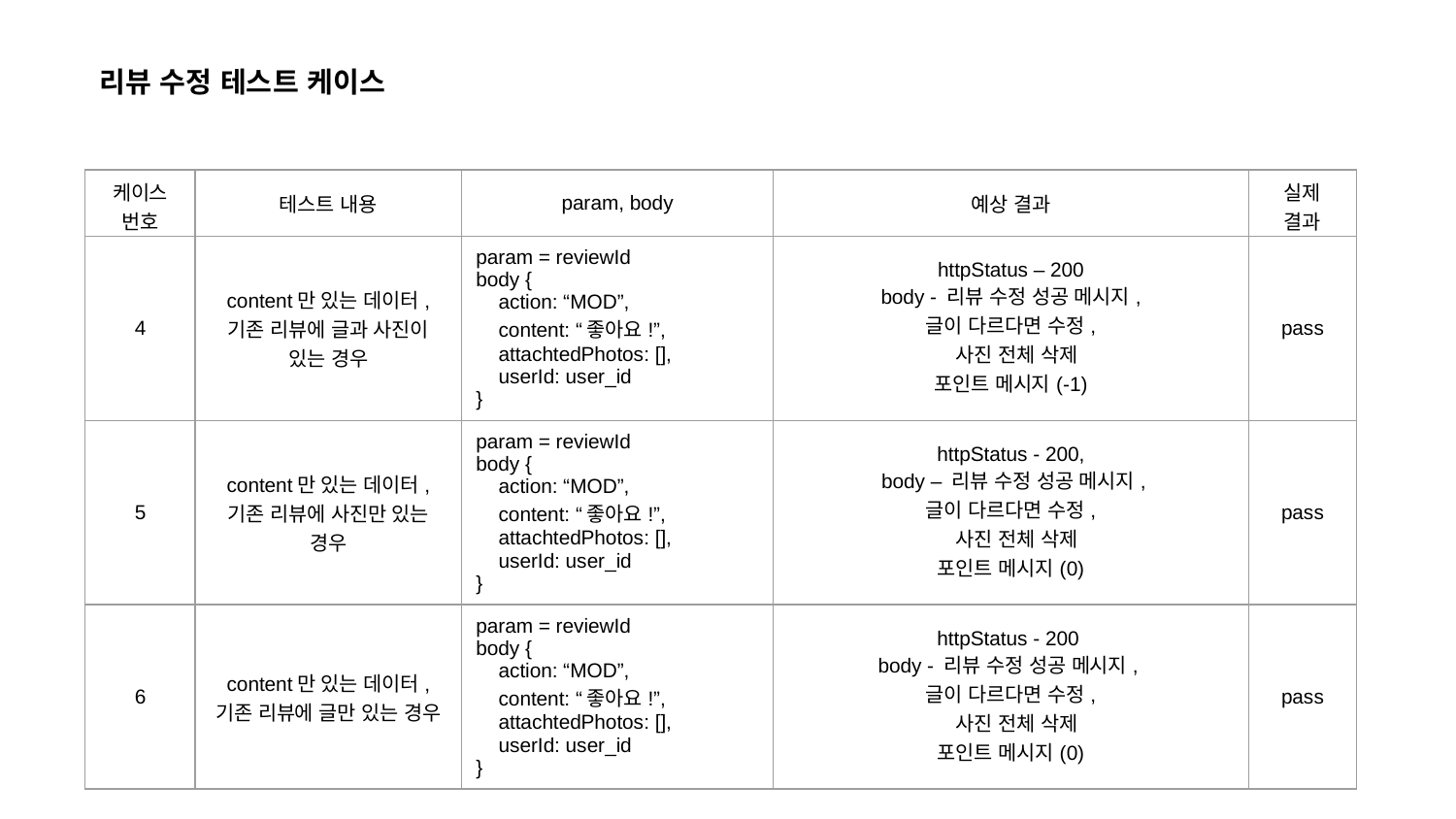

리뷰 수정 테스트 케이스
| 케이스 번호 | 테스트 내용 | param, body | 예상 결과 | 실제 결과 |
| --- | --- | --- | --- | --- |
| 4 | content만 있는 데이터, 기존 리뷰에 글과 사진이 있는 경우 | param = reviewId body { action: “MOD”, content: “좋아요!”, attachtedPhotos: [], userId: user\_id } | httpStatus – 200 body - 리뷰 수정 성공 메시지, 글이 다르다면 수정, 사진 전체 삭제 포인트 메시지(-1) | pass |
| 5 | content만 있는 데이터, 기존 리뷰에 사진만 있는 경우 | param = reviewId body { action: “MOD”, content: “좋아요!”, attachtedPhotos: [], userId: user\_id } | httpStatus - 200, body – 리뷰 수정 성공 메시지, 글이 다르다면 수정, 사진 전체 삭제 포인트 메시지(0) | pass |
| 6 | content만 있는 데이터, 기존 리뷰에 글만 있는 경우 | param = reviewId body { action: “MOD”, content: “좋아요!”, attachtedPhotos: [], userId: user\_id } | httpStatus - 200 body - 리뷰 수정 성공 메시지, 글이 다르다면 수정, 사진 전체 삭제 포인트 메시지(0) | pass |